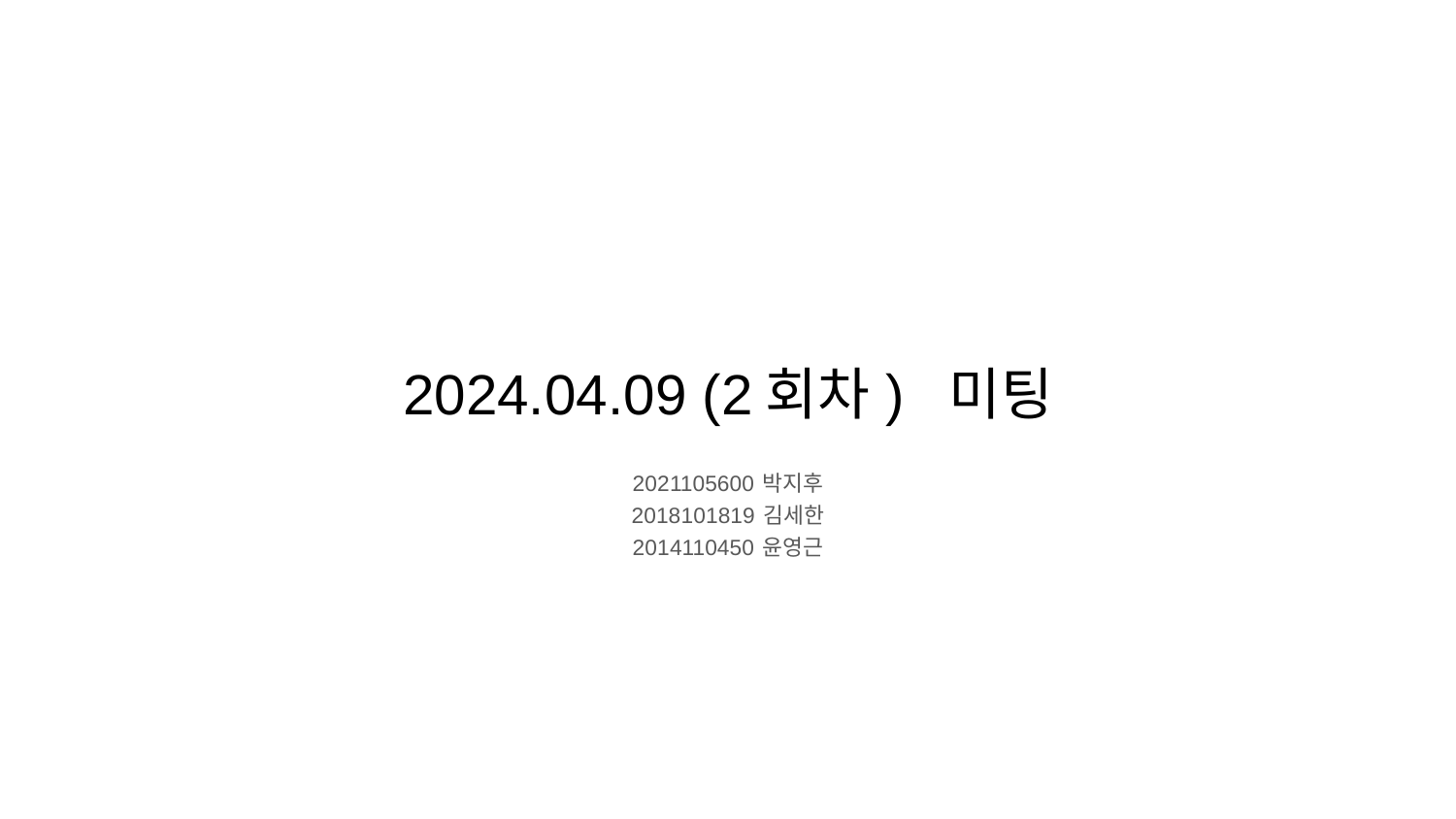

# 2024.04.09 (2회차)  미팅
2021105600 박지후
2018101819 김세한
2014110450 윤영근